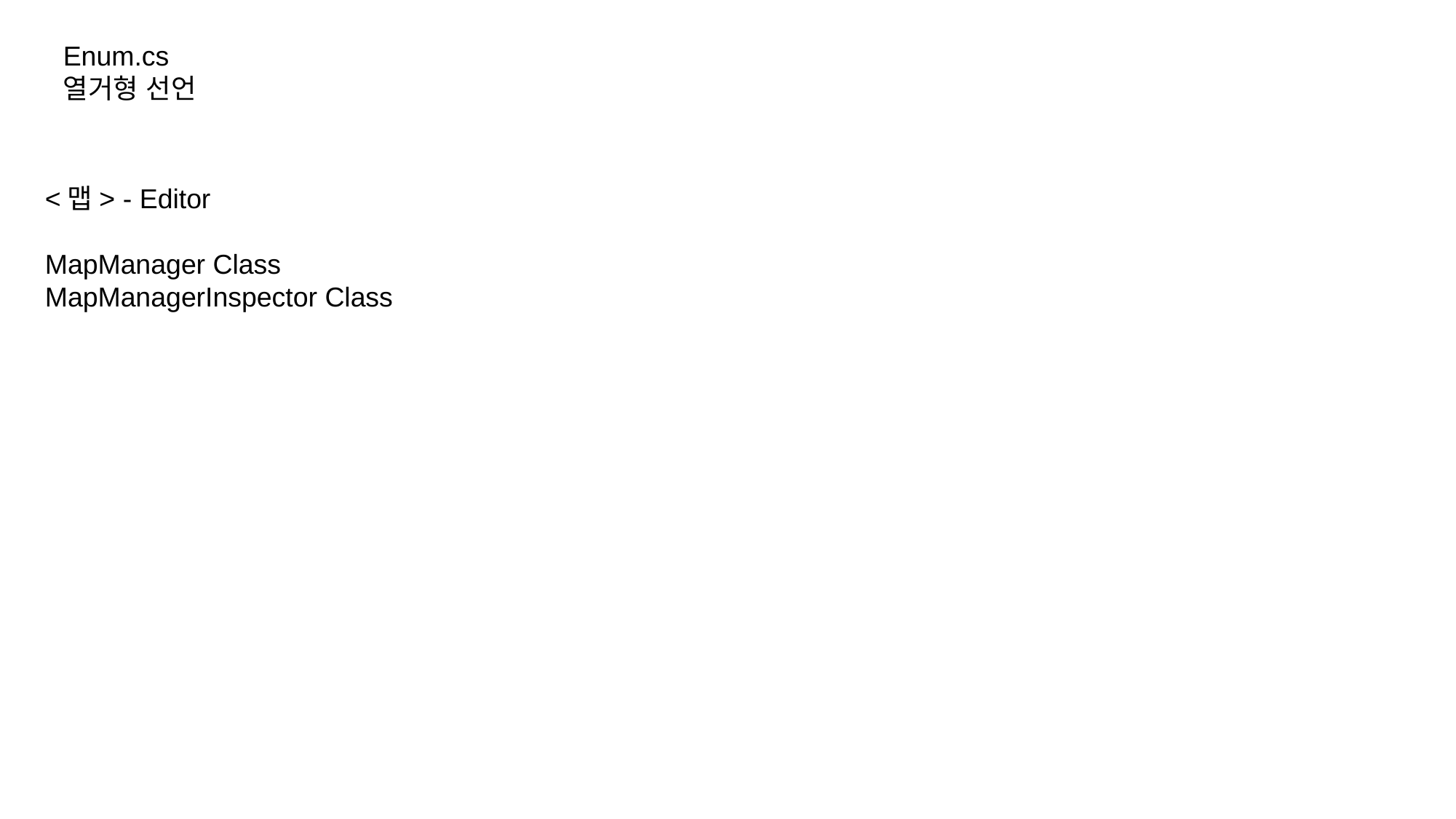

Enum.cs
열거형 선언
<맵> - Editor

MapManager Class
MapManagerInspector Class